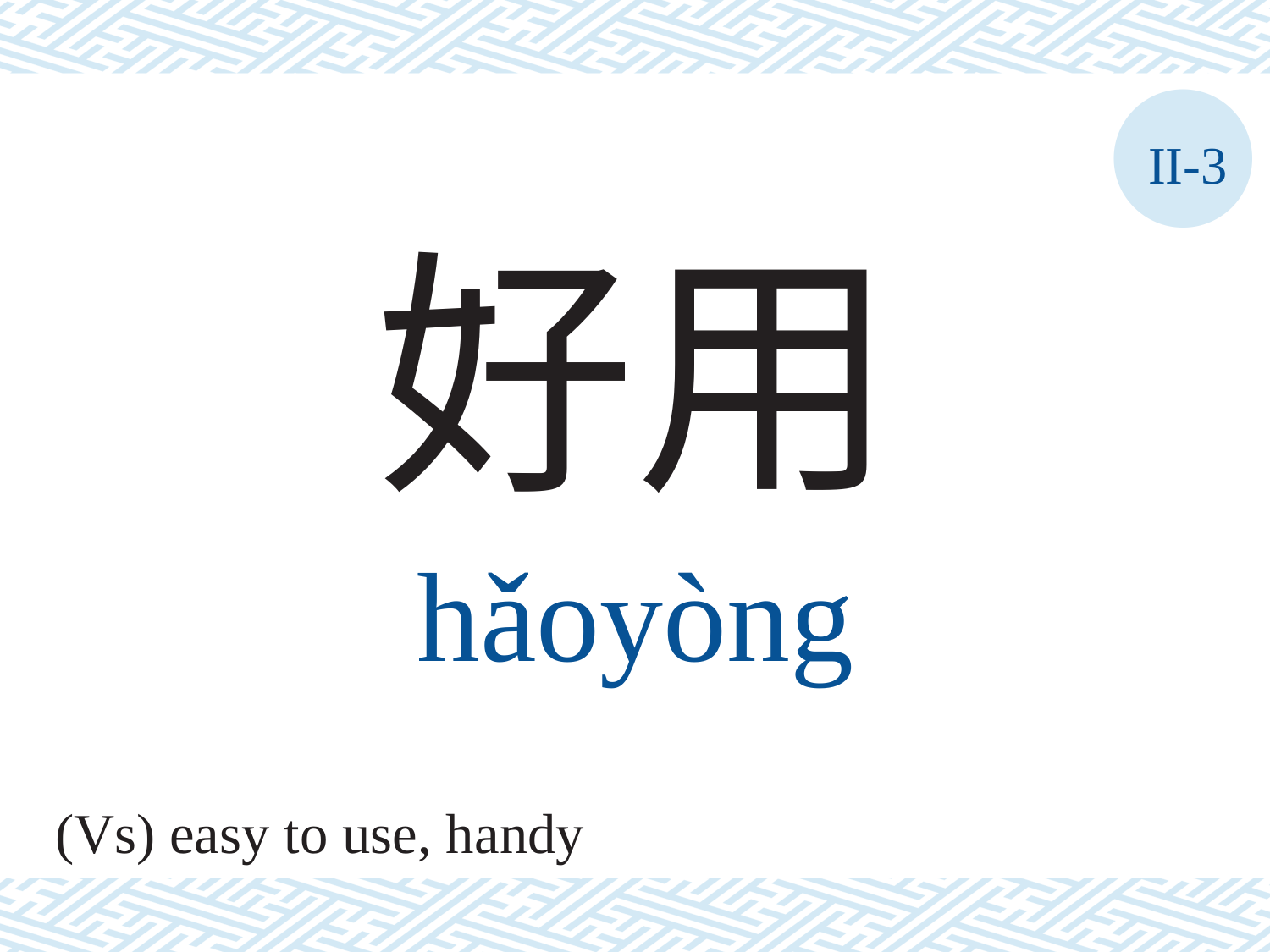

II-3
好用
hǎoyòng
(Vs) easy to use, handy